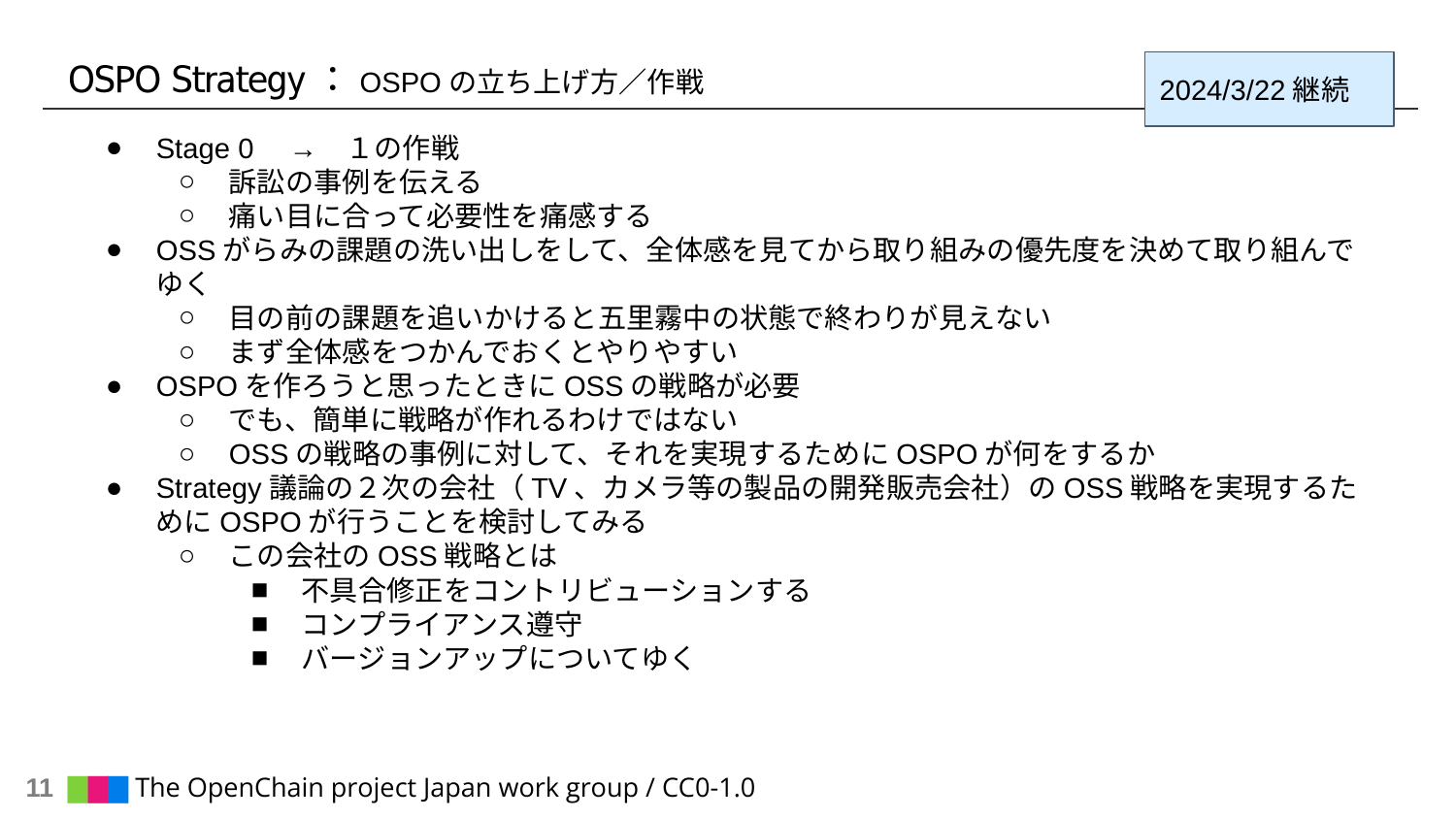

# OSPO Strategy：OSPOの立ち上げ方／作戦
2024/3/22継続
Stage 0　→　１の作戦
訴訟の事例を伝える
痛い目に合って必要性を痛感する
OSSがらみの課題の洗い出しをして、全体感を見てから取り組みの優先度を決めて取り組んでゆく
目の前の課題を追いかけると五里霧中の状態で終わりが見えない
まず全体感をつかんでおくとやりやすい
OSPOを作ろうと思ったときにOSSの戦略が必要
でも、簡単に戦略が作れるわけではない
OSSの戦略の事例に対して、それを実現するためにOSPOが何をするか
Strategy議論の２次の会社（TV、カメラ等の製品の開発販売会社）のOSS戦略を実現するためにOSPOが行うことを検討してみる
この会社のOSS戦略とは
不具合修正をコントリビューションする
コンプライアンス遵守
バージョンアップについてゆく